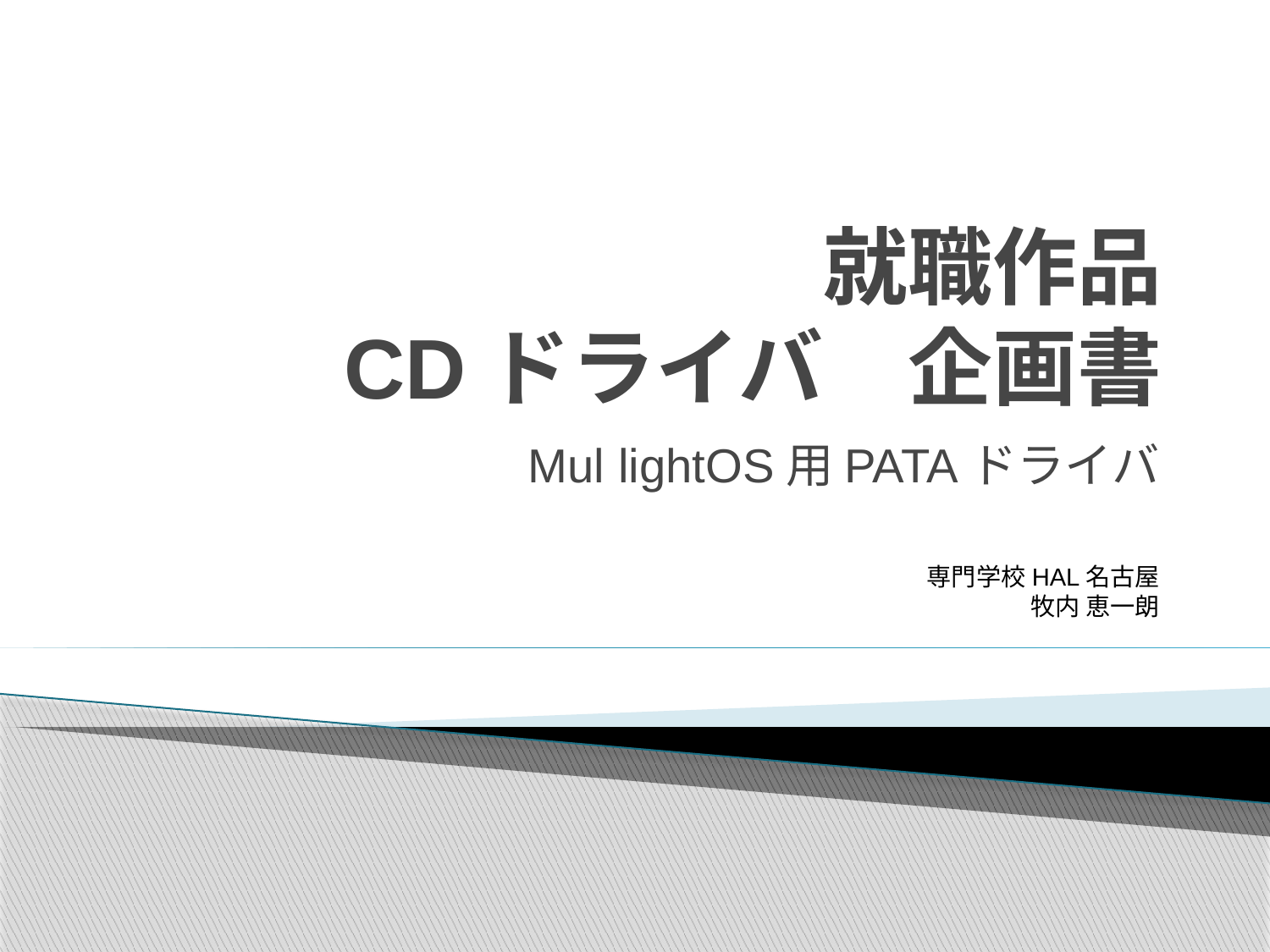

# 就職作品 CDドライバ　企画書
Mul lightOS用PATAドライバ
専門学校HAL名古屋
牧内 恵一朗